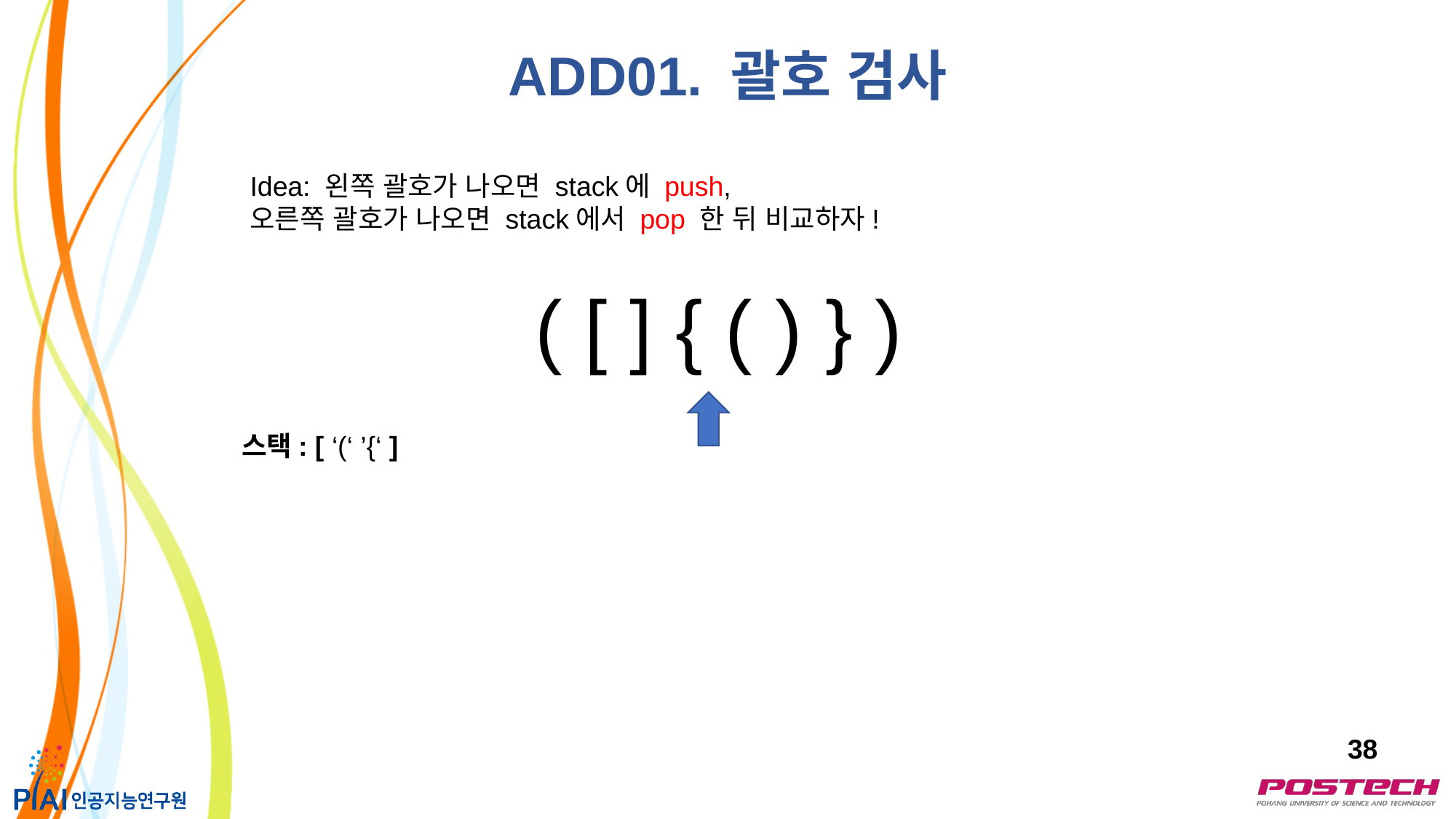

ADD01. 괄호 검사
Idea: 왼쪽 괄호가 나오면 stack에 push,
오른쪽 괄호가 나오면 stack에서 pop 한 뒤 비교하자!
( [ ] { ( ) } )

스택: [ ‘(‘ ’{‘ ]